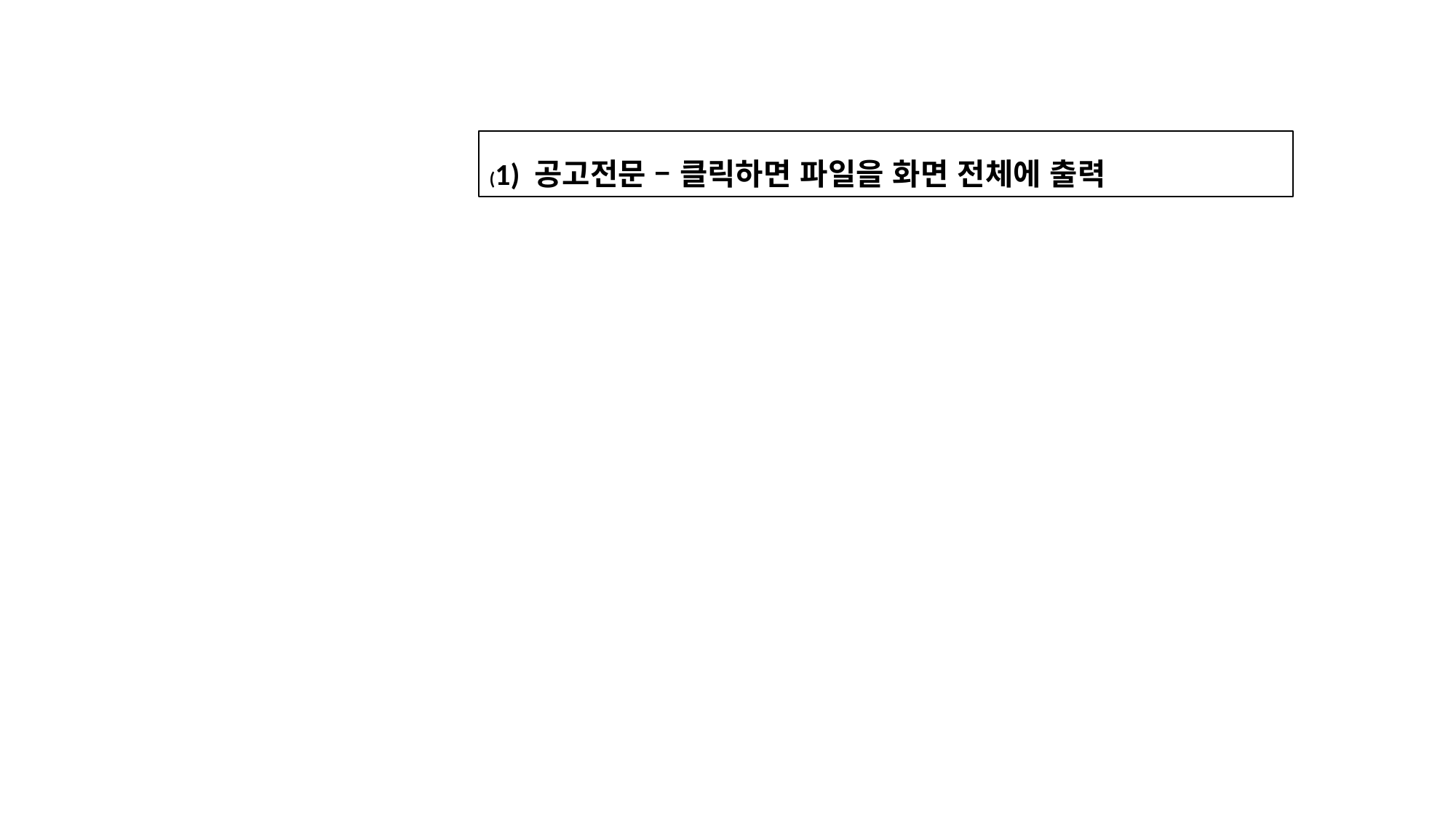

(1) 공고전문 – 클릭하면 파일을 화면 전체에 출력